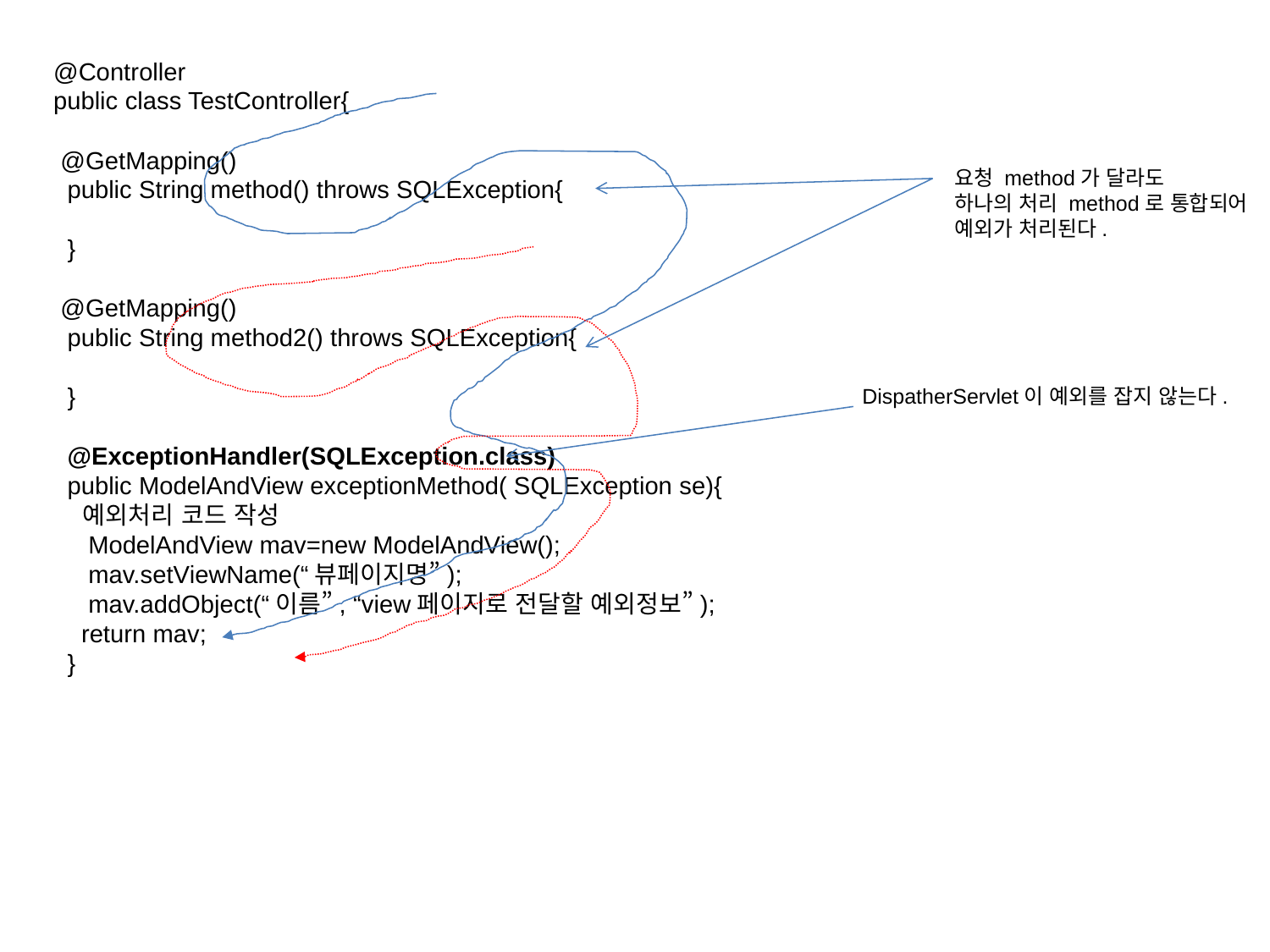

@Controller
public class TestController{

 @GetMapping()
  public String method() throws SQLException{

  }

 @GetMapping()
  public String method2() throws SQLException{

  }

  @ExceptionHandler(SQLException.class)
  public ModelAndView exceptionMethod( SQLException se){
    예외처리 코드 작성
     ModelAndView mav=new ModelAndView();
     mav.setViewName(“뷰페이지명”);
     mav.addObject(“이름”, “view페이지로 전달할 예외정보”);
    return mav;
  }

요청 method가 달라도
하나의 처리 method로 통합되어
예외가 처리된다.

DispatherServlet이 예외를 잡지 않는다.